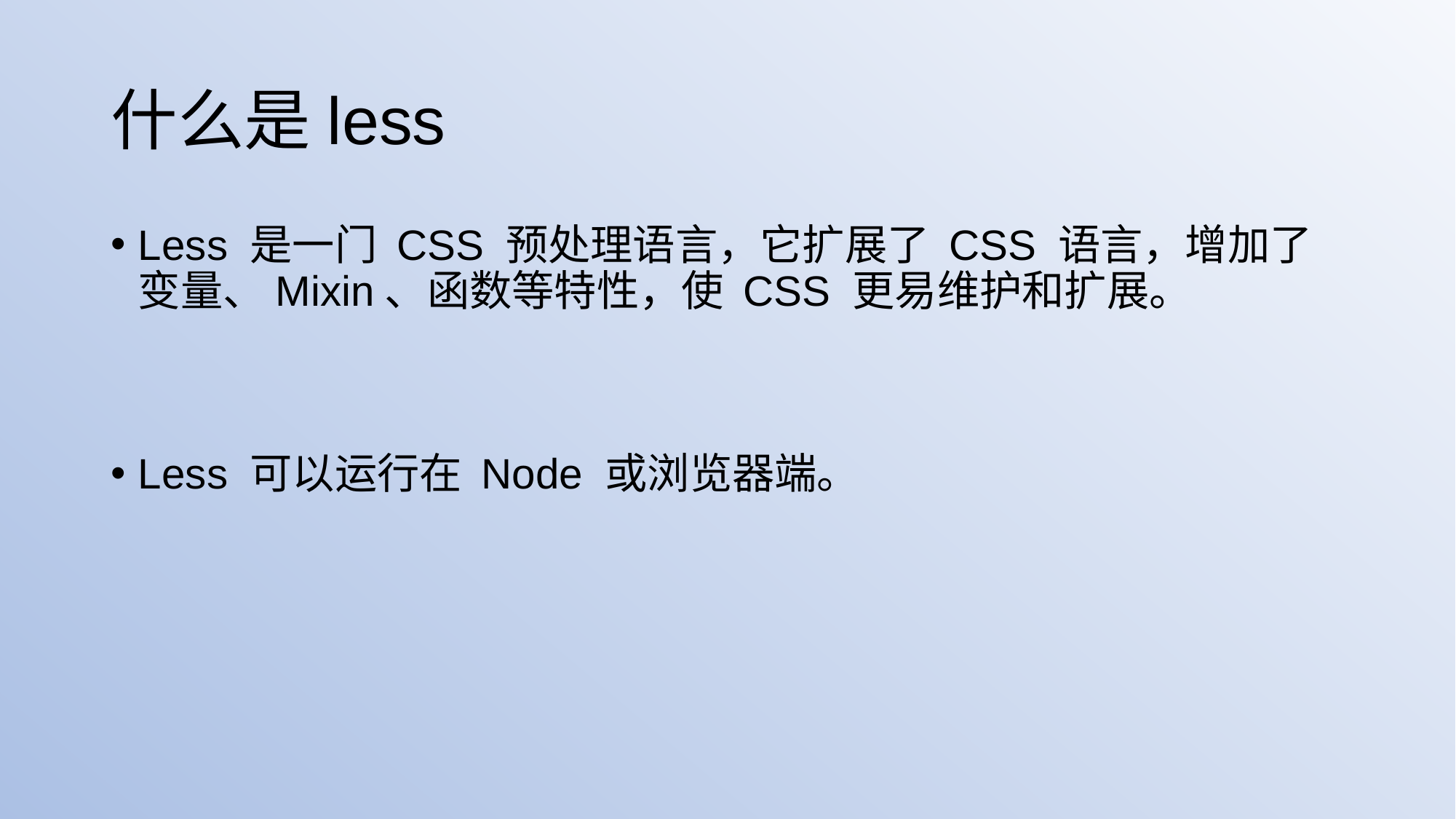

# 什么是less
Less 是一门 CSS 预处理语言，它扩展了 CSS 语言，增加了变量、Mixin、函数等特性，使 CSS 更易维护和扩展。

Less 可以运行在 Node 或浏览器端。